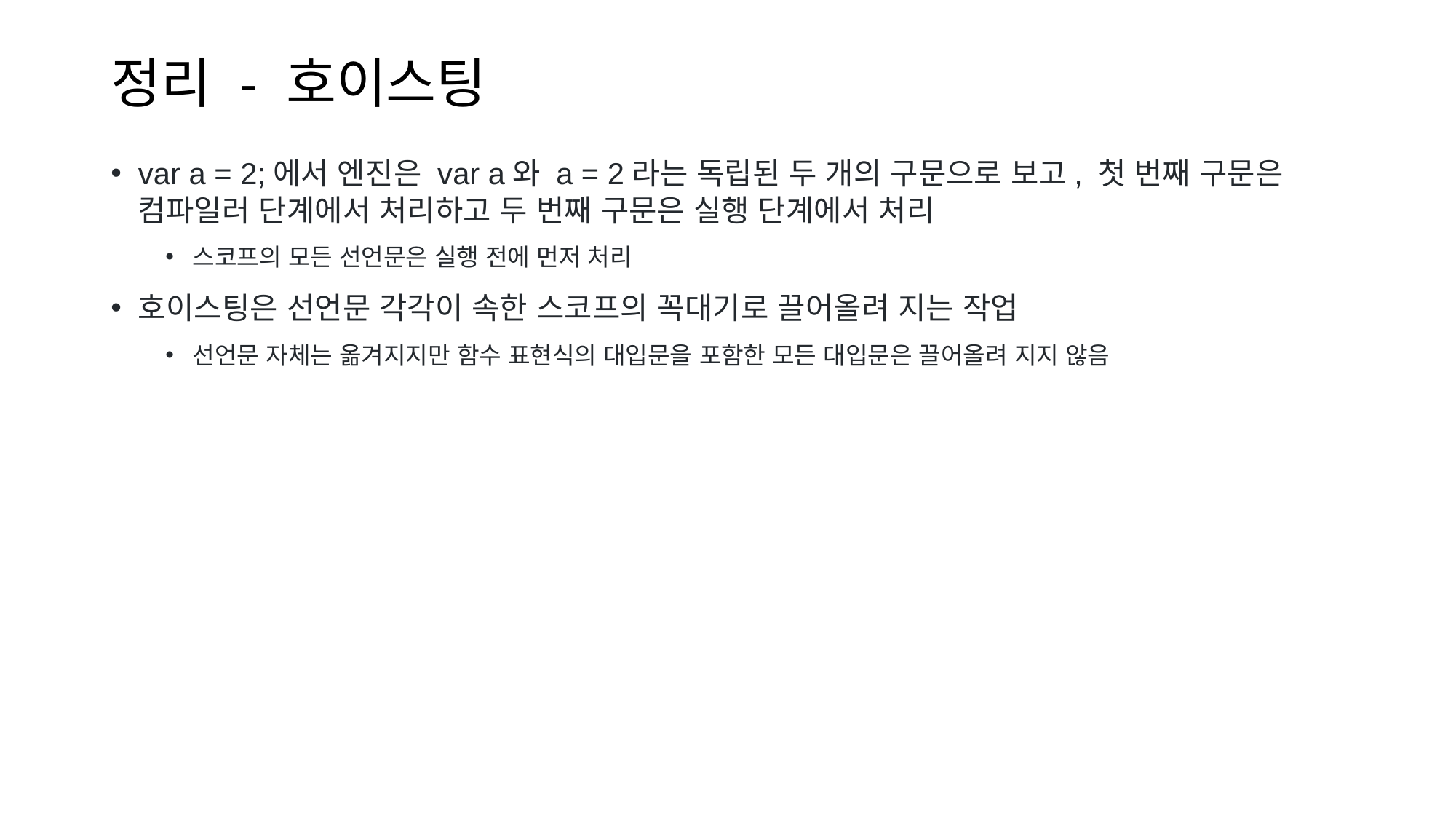

# 정리 - 호이스팅
var a = 2;에서 엔진은 var a와 a = 2라는 독립된 두 개의 구문으로 보고, 첫 번째 구문은 컴파일러 단계에서 처리하고 두 번째 구문은 실행 단계에서 처리
스코프의 모든 선언문은 실행 전에 먼저 처리
호이스팅은 선언문 각각이 속한 스코프의 꼭대기로 끌어올려 지는 작업
선언문 자체는 옮겨지지만 함수 표현식의 대입문을 포함한 모든 대입문은 끌어올려 지지 않음